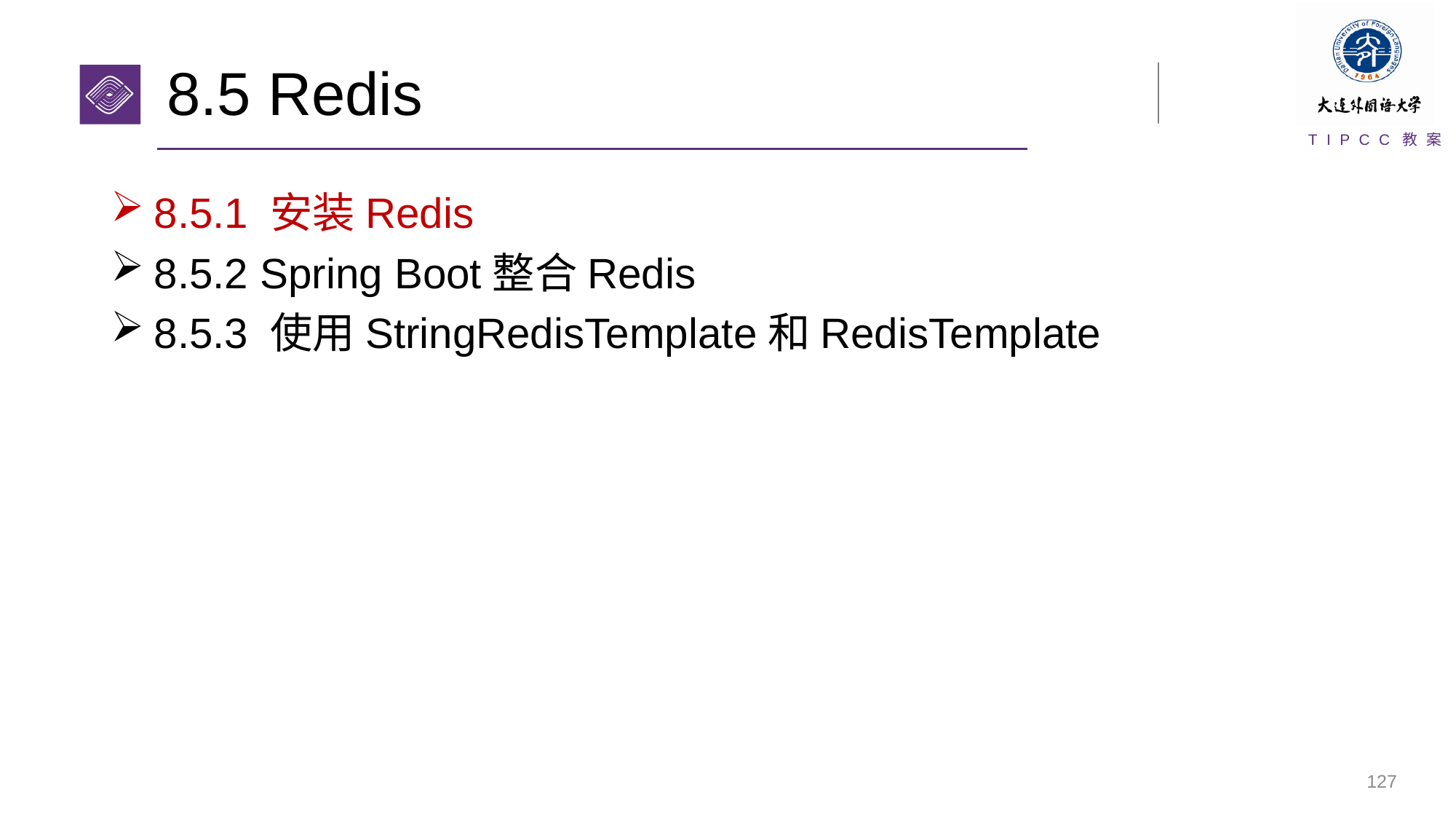

# 8.5 Redis
8.5.1 安装Redis
8.5.2 Spring Boot整合Redis
8.5.3 使用StringRedisTemplate和RedisTemplate
127